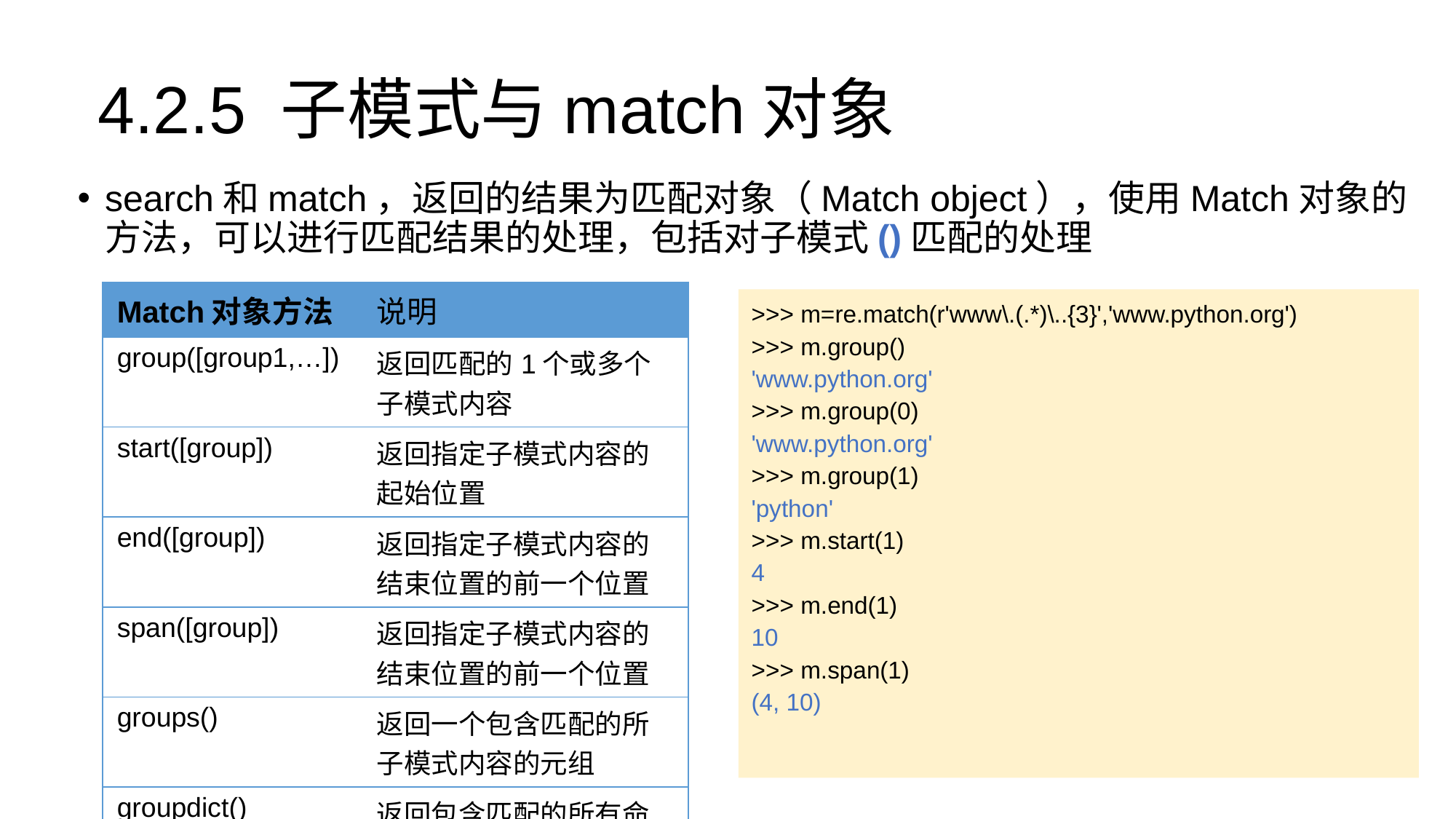

# 4.2.5 子模式与match对象
search和match，返回的结果为匹配对象（Match object），使用Match对象的方法，可以进行匹配结果的处理，包括对子模式()匹配的处理
| Match对象方法 | 说明 |
| --- | --- |
| group([group1,…]) | 返回匹配的1个或多个子模式内容 |
| start([group]) | 返回指定子模式内容的起始位置 |
| end([group]) | 返回指定子模式内容的结束位置的前一个位置 |
| span([group]) | 返回指定子模式内容的结束位置的前一个位置 |
| groups() | 返回一个包含匹配的所子模式内容的元组 |
| groupdict() | 返回包含匹配的所有命名子模式内容的字典 |
>>> m=re.match(r'www\.(.*)\..{3}','www.python.org')
>>> m.group()
'www.python.org'
>>> m.group(0)
'www.python.org'
>>> m.group(1)
'python'
>>> m.start(1)
4
>>> m.end(1)
10
>>> m.span(1)
(4, 10)